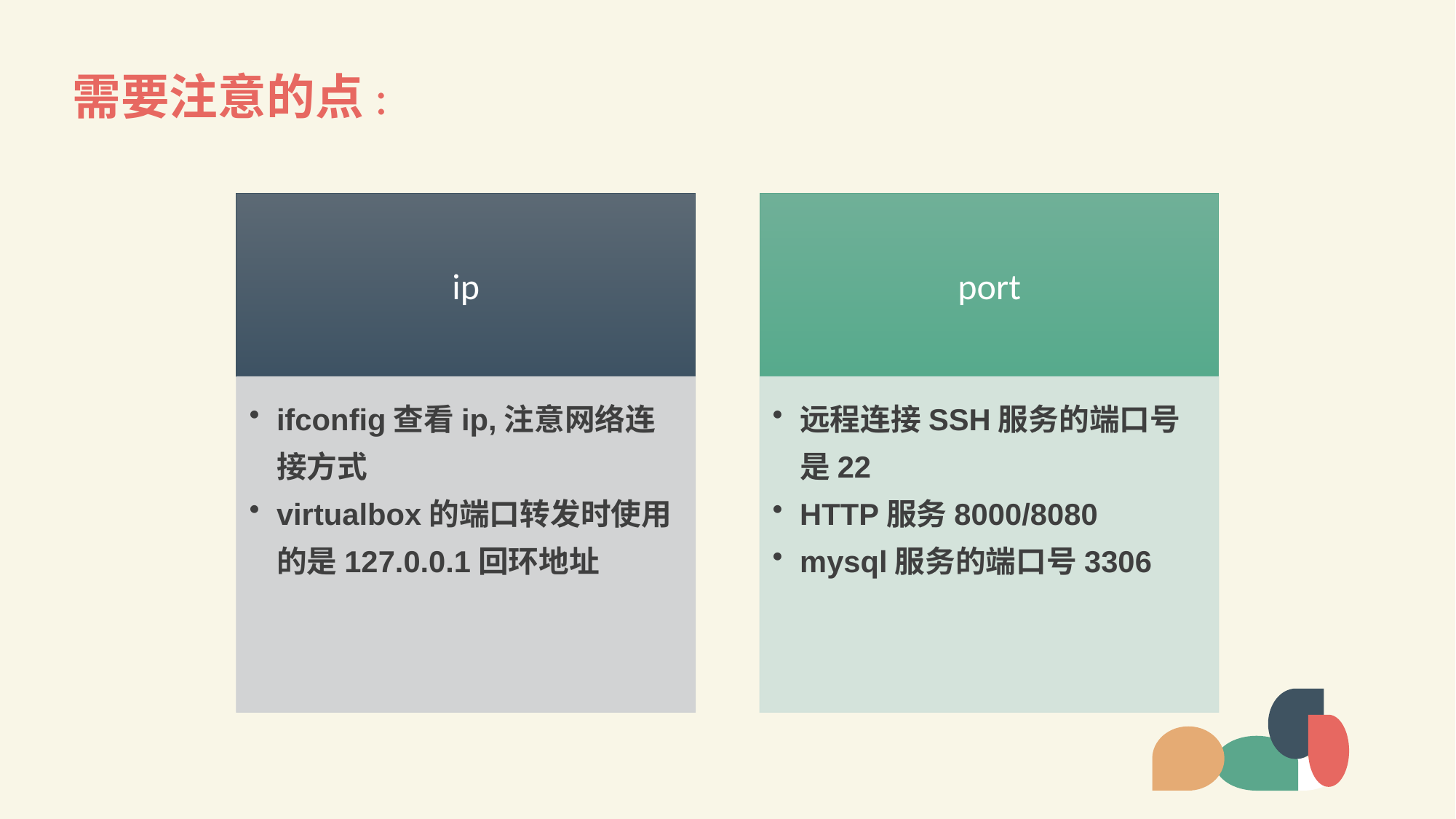

# 需要注意的点:
ip
ifconfig查看ip,注意网络连接方式
virtualbox的端口转发时使用的是127.0.0.1回环地址
port
远程连接SSH服务的端口号是22
HTTP服务8000/8080
mysql服务的端口号3306

LOREM